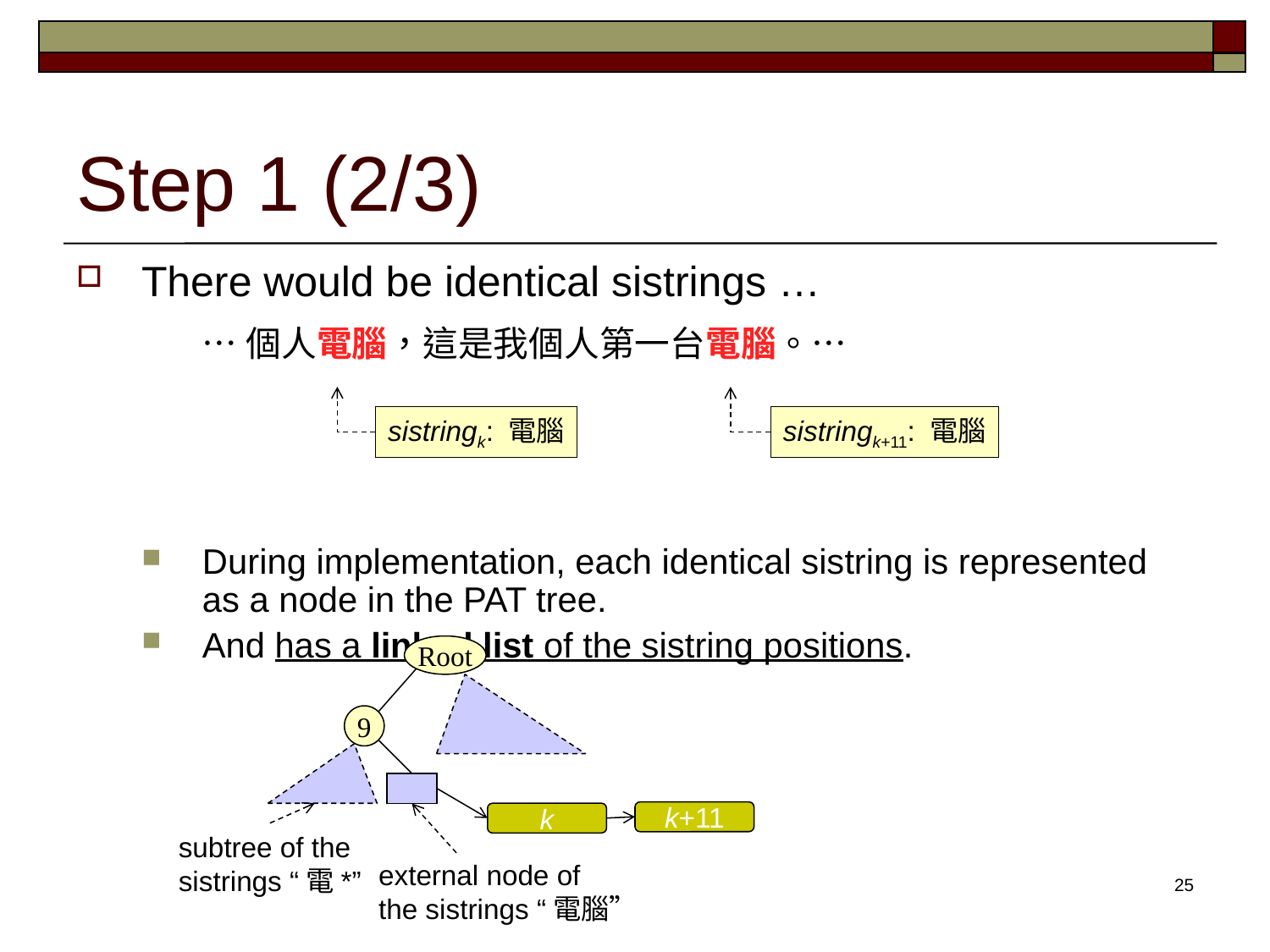

# Step 1 (2/3)
There would be identical sistrings …

	…個人電腦，這是我個人第一台電腦。…

During implementation, each identical sistring is represented as a node in the PAT tree.
And has a linked list of the sistring positions.

sistringk+11: 電腦
sistringk: 電腦
Root

9

k+11
k
subtree of the
sistrings “電*”
external node of
the sistrings “電腦”
25